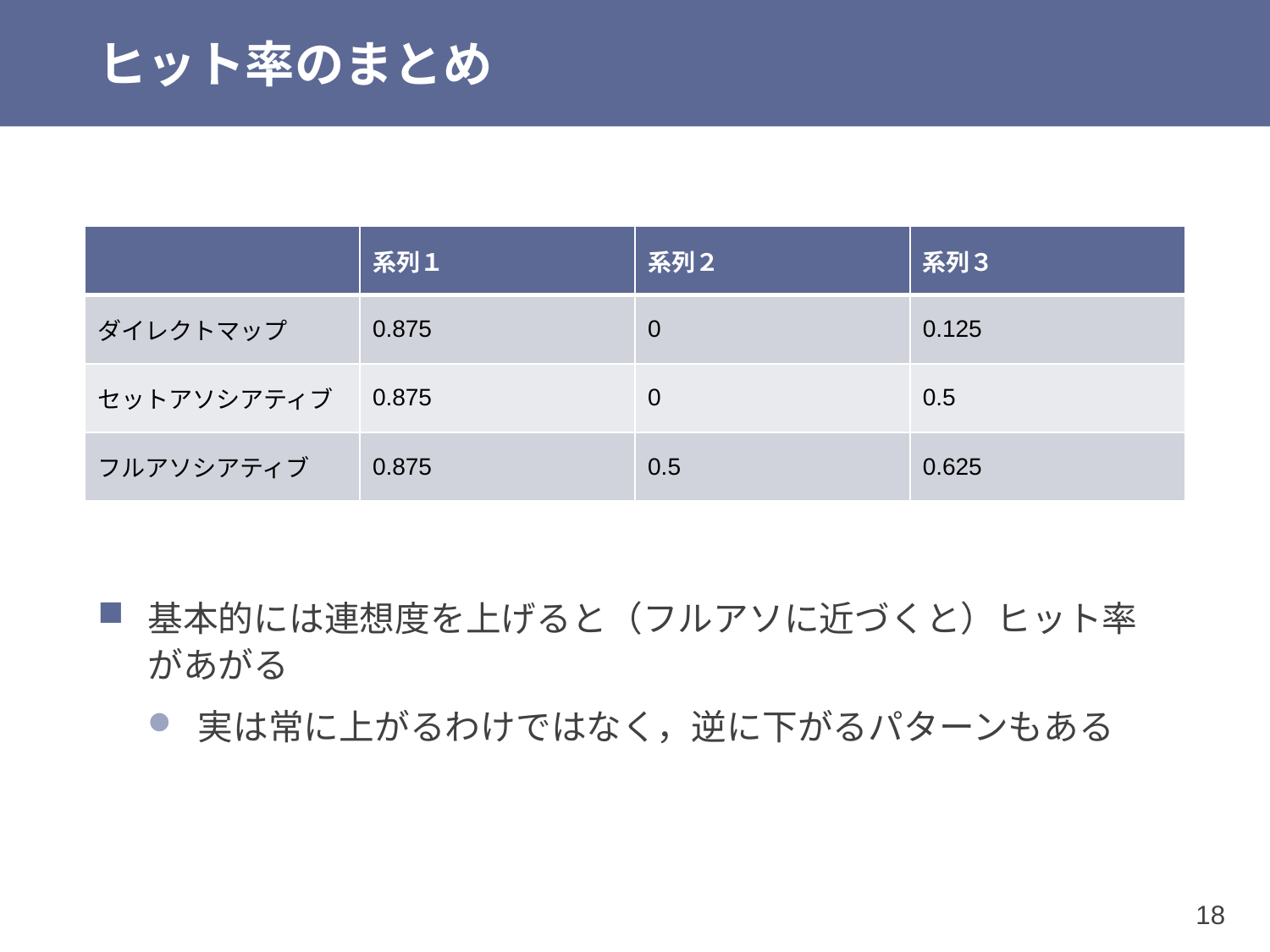

# ヒット率のまとめ
|  | 系列１ | 系列２ | 系列３ |
| --- | --- | --- | --- |
| ダイレクトマップ | 0.875 | 0 | 0.125 |
| セットアソシアティブ | 0.875 | 0 | 0.5 |
| フルアソシアティブ | 0.875 | 0.5 | 0.625 |
基本的には連想度を上げると（フルアソに近づくと）ヒット率があがる
実は常に上がるわけではなく，逆に下がるパターンもある